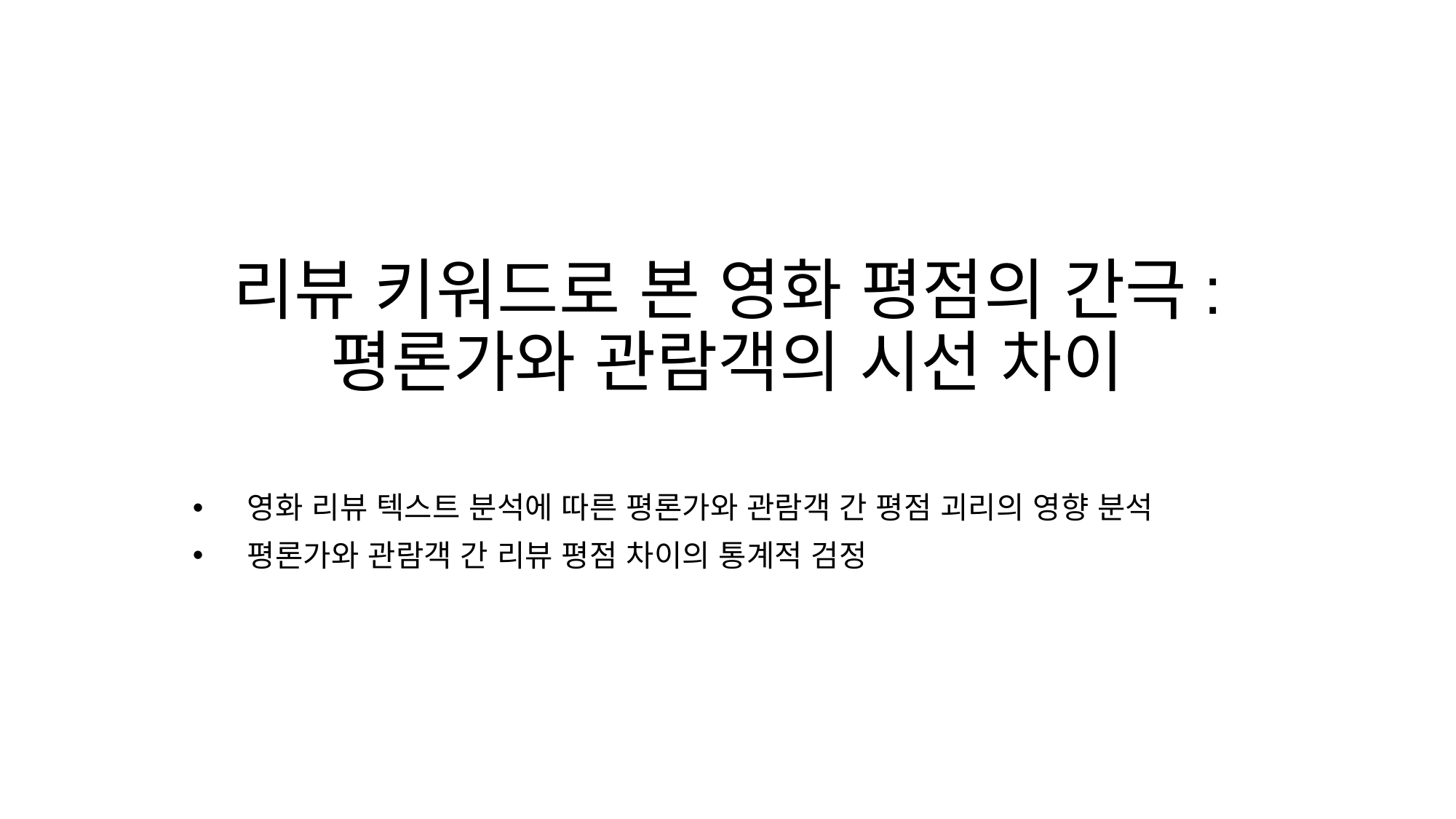

# 리뷰 키워드로 본 영화 평점의 간극: 평론가와 관람객의 시선 차이
영화 리뷰 텍스트 분석에 따른 평론가와 관람객 간 평점 괴리의 영향 분석
평론가와 관람객 간 리뷰 평점 차이의 통계적 검정